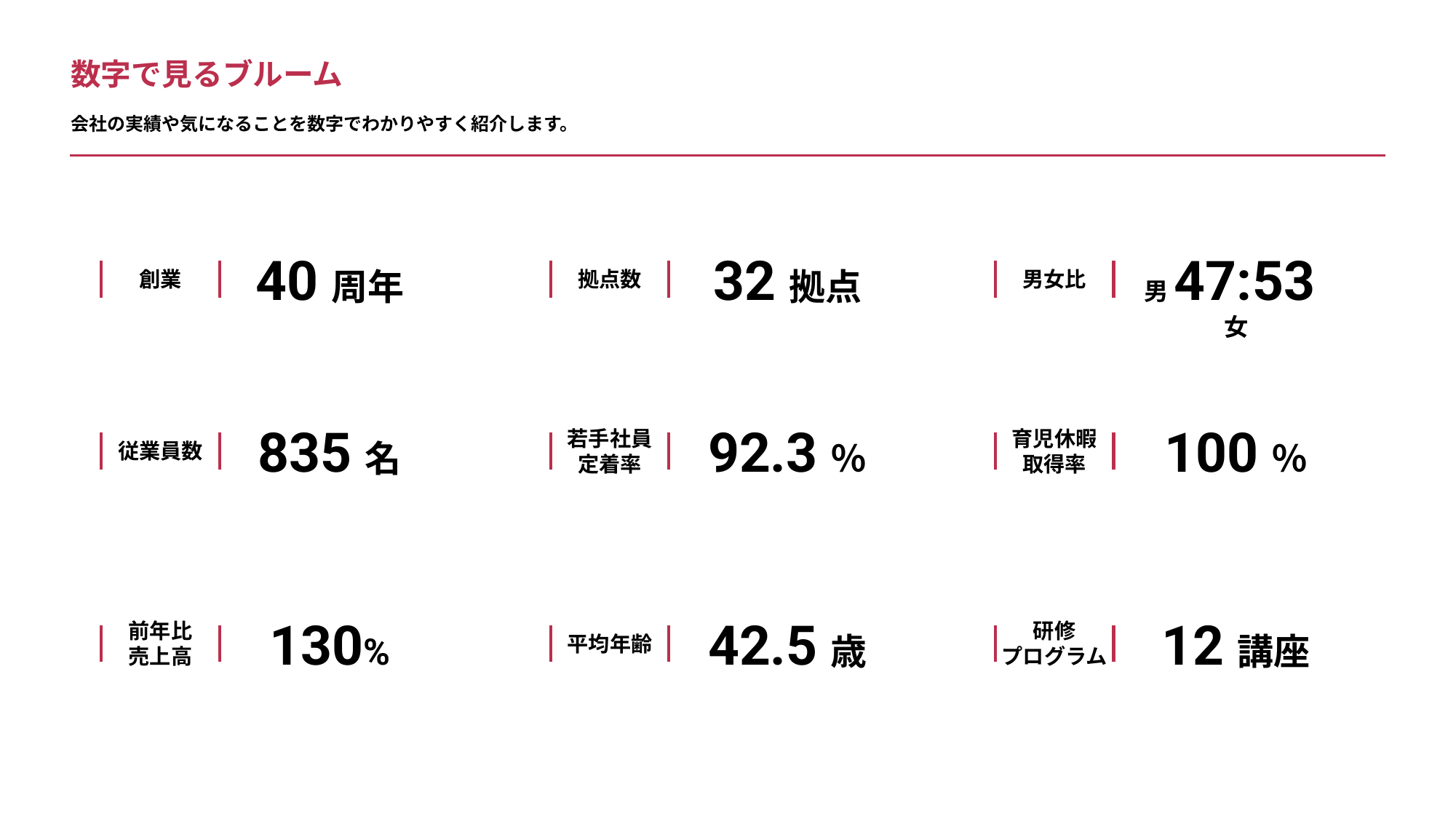

数字で見るブルーム
会社の実績や気になることを数字でわかりやすく紹介します。
40周年
32拠点
男47:53女
創業
従業員数
前年比
売上高
拠点数
若手社員
定着率
平均年齢
男女比
育児休暇
取得率
研修
プログラム
835名
92.3％
100％
130%
42.5歳
12講座